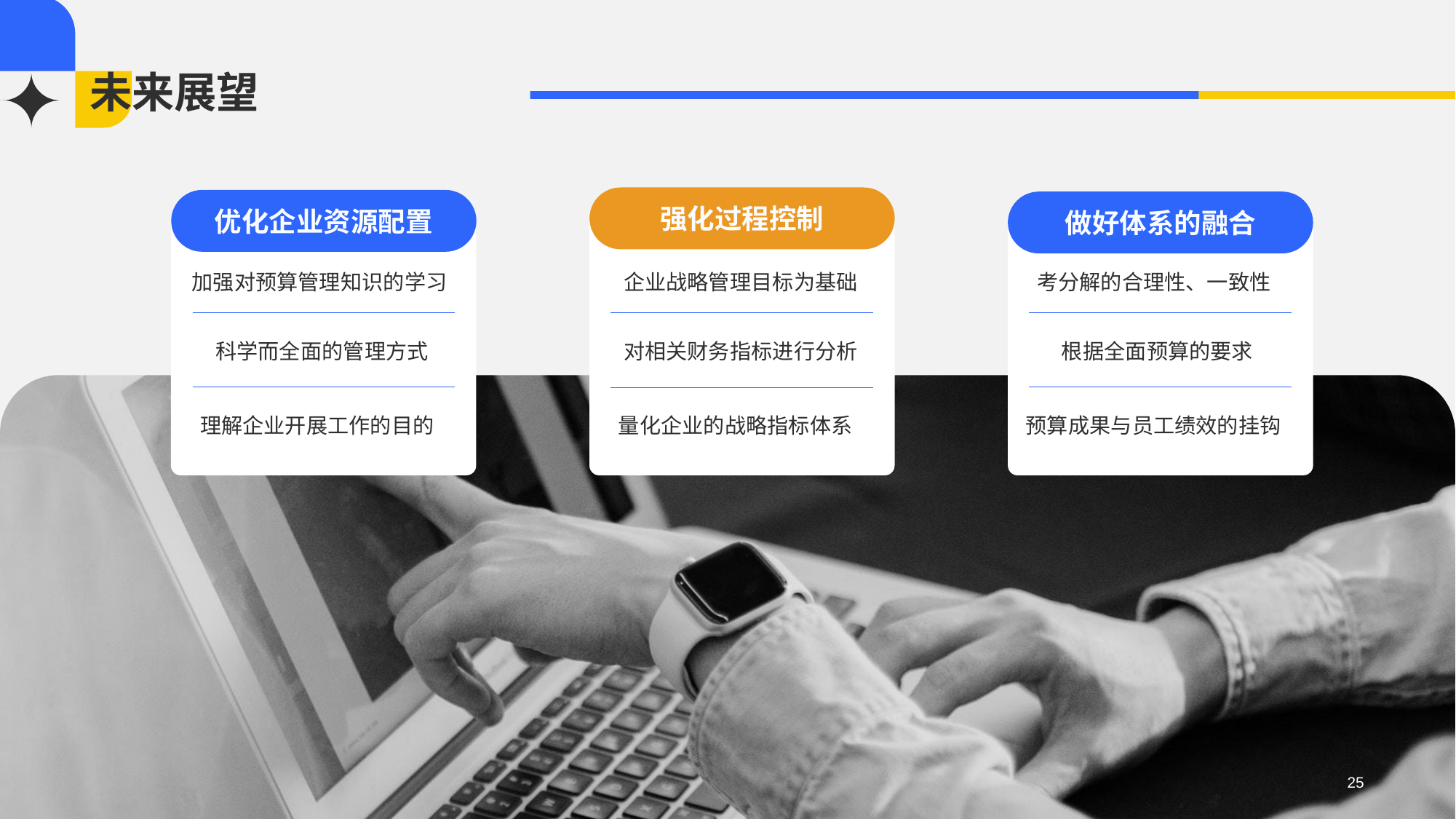

# 未来展望
强化过程控制
企业战略管理目标为基础
对相关财务指标进行分析
量化企业的战略指标体系

做好体系的融合
考分解的合理性、一致性
根据全面预算的要求
预算成果与员工绩效的挂钩

优化企业资源配置
加强对预算管理知识的学习
科学而全面的管理方式
理解企业开展工作的目的

25